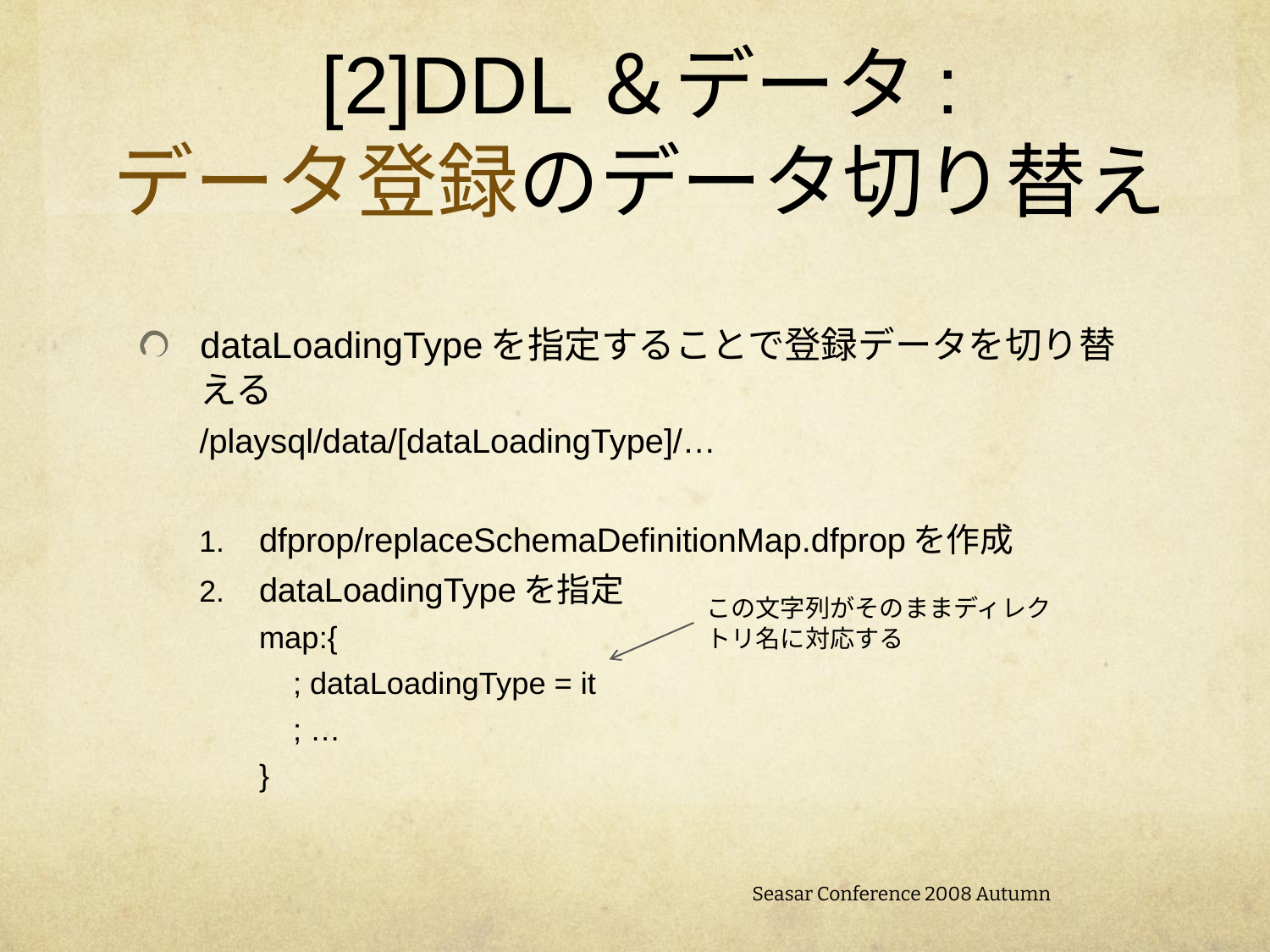

# [2]DDL＆データ: データ登録のデータ切り替え

dataLoadingTypeを指定することで登録データを切り替える
/playsql/data/[dataLoadingType]/…

dfprop/replaceSchemaDefinitionMap.dfpropを作成
dataLoadingTypeを指定
map:{
    ; dataLoadingType = it
    ; …
}

この文字列がそのままディレクトリ名に対応する
Seasar Conference 2008 Autumn